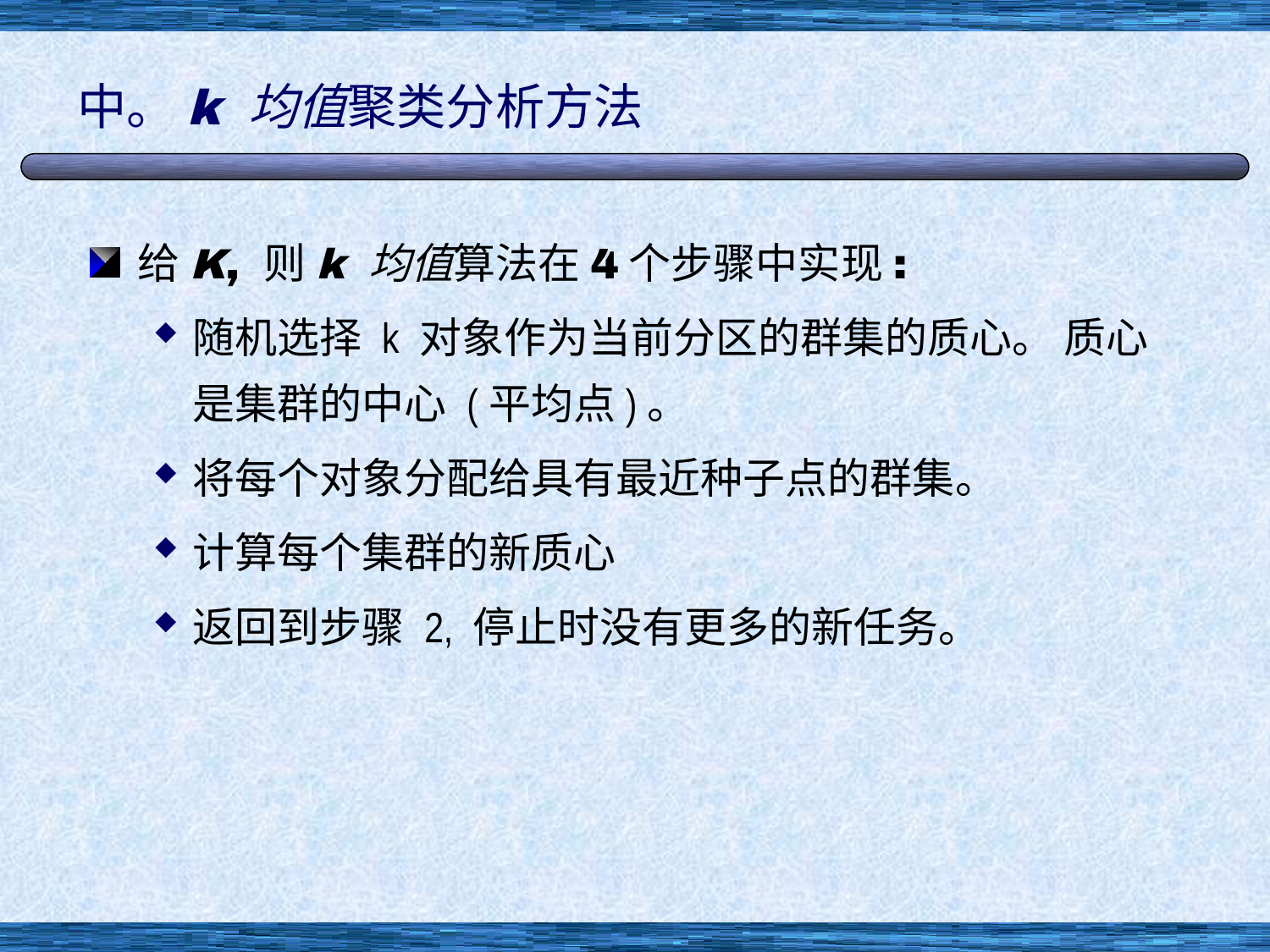

# 中。k 均值聚类分析方法
给K, 则k 均值算法在4个步骤中实现:
随机选择 k 对象作为当前分区的群集的质心。 质心是集群的中心 (平均点)。
将每个对象分配给具有最近种子点的群集。
计算每个集群的新质心
返回到步骤 2, 停止时没有更多的新任务。